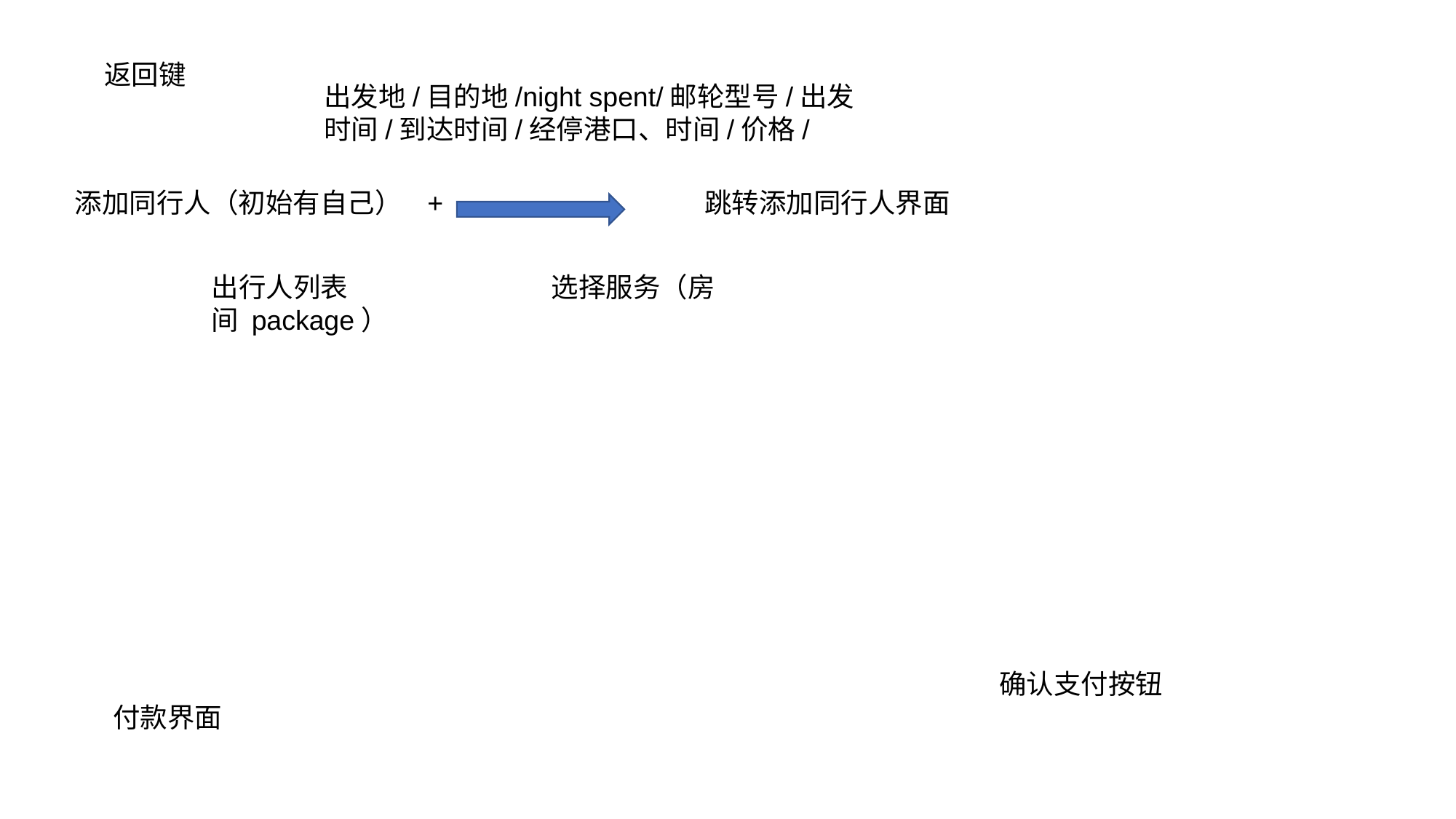

返回键
出发地/目的地/night spent/邮轮型号/出发时间/到达时间/经停港口、时间/价格/
添加同行人（初始有自己）   +
跳转添加同行人界面

出行人列表                                 选择服务（房间 package）
确认支付按钮
付款界面